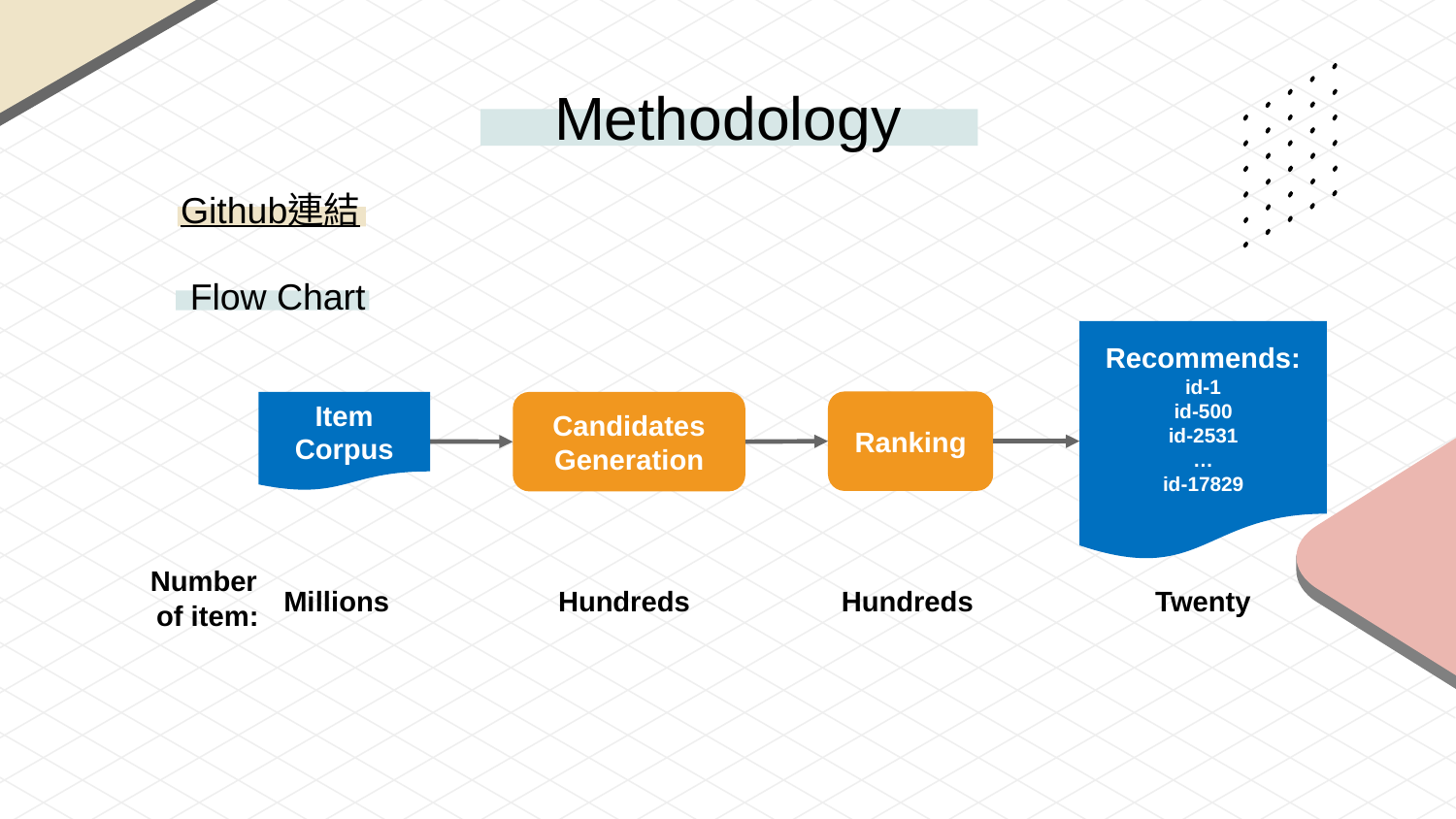

# Methodology

Github連結

Flow Chart

Recommends:
id-1
id-500
id-2531
…
id-17829
Ranking
Candidates
Generation
Item
Corpus
Hundreds
Twenty
Millions
Hundreds
Number
of item: